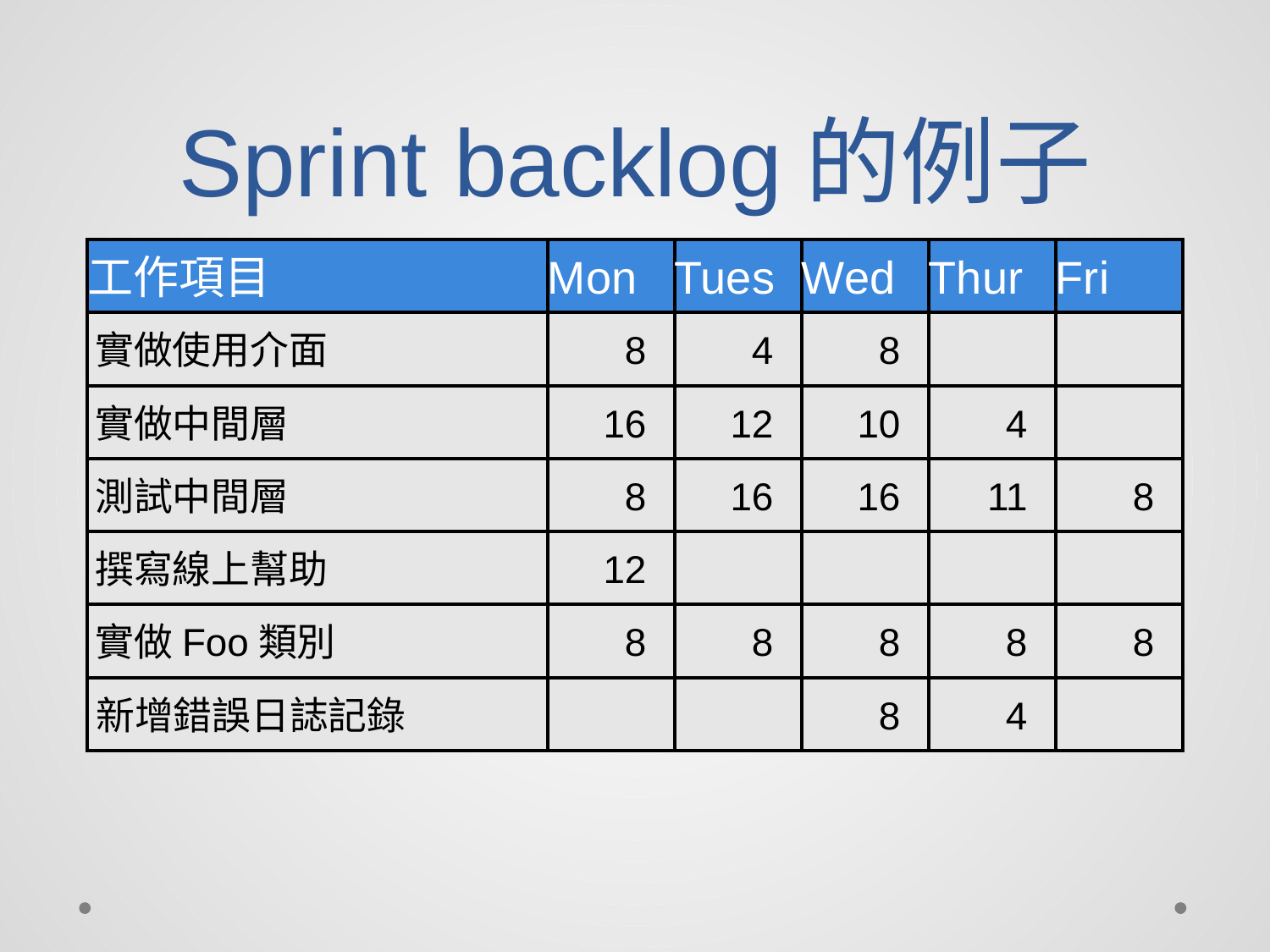

# Sprint backlog的例子
工作項目
Mon
Tues
Wed
Thur
Fri
實做使用介面
8
10
16

8
新增錯誤日誌記錄

8
8
16
8
12
8
4
12
16

8

4
11

8
4

8

8

實做中間層
測試中間層
撰寫線上幫助
實做Foo類別